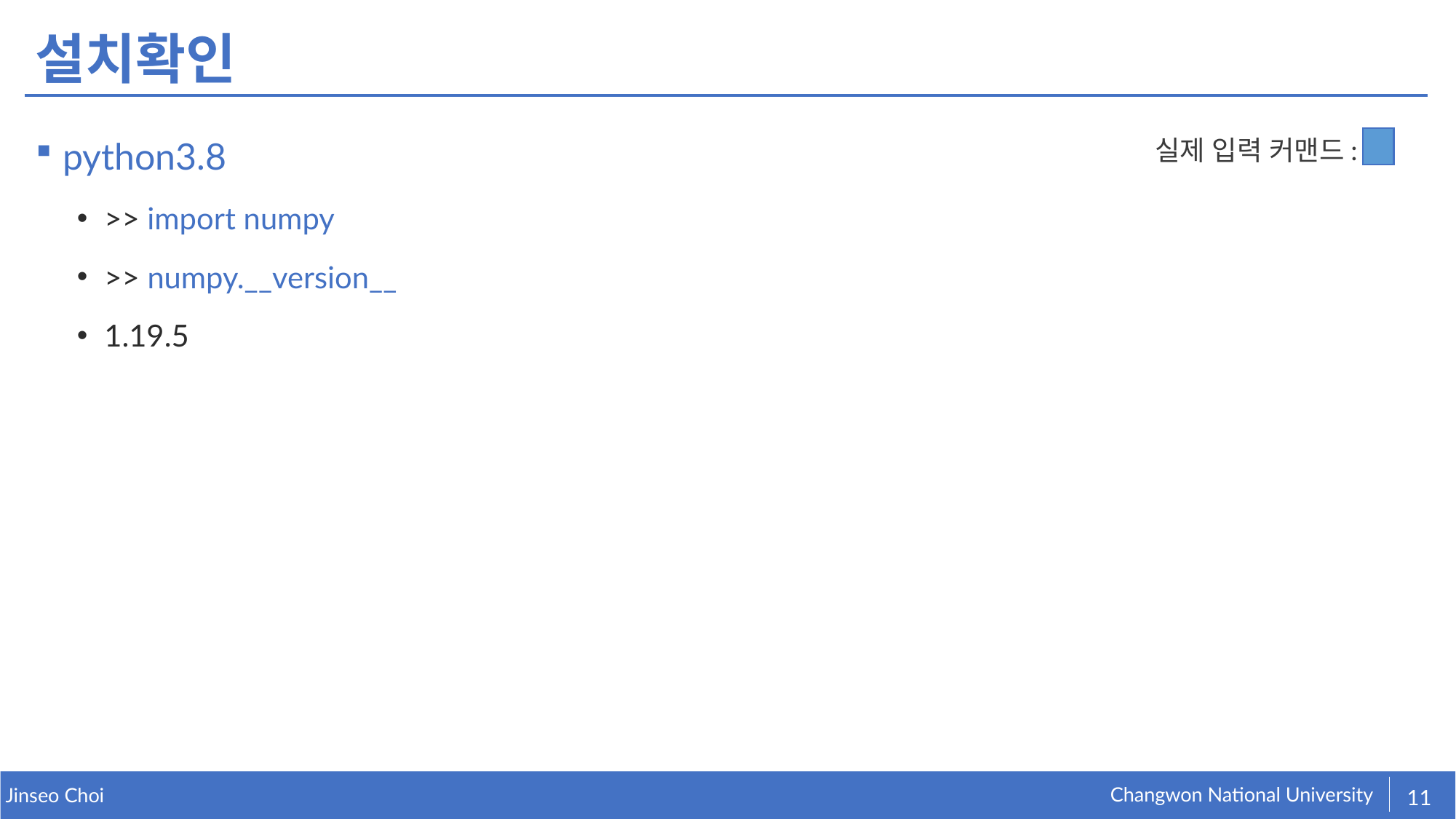

# 설치확인
python3.8
>> import numpy
>> numpy.__version__
1.19.5

실제 입력 커맨드:

11